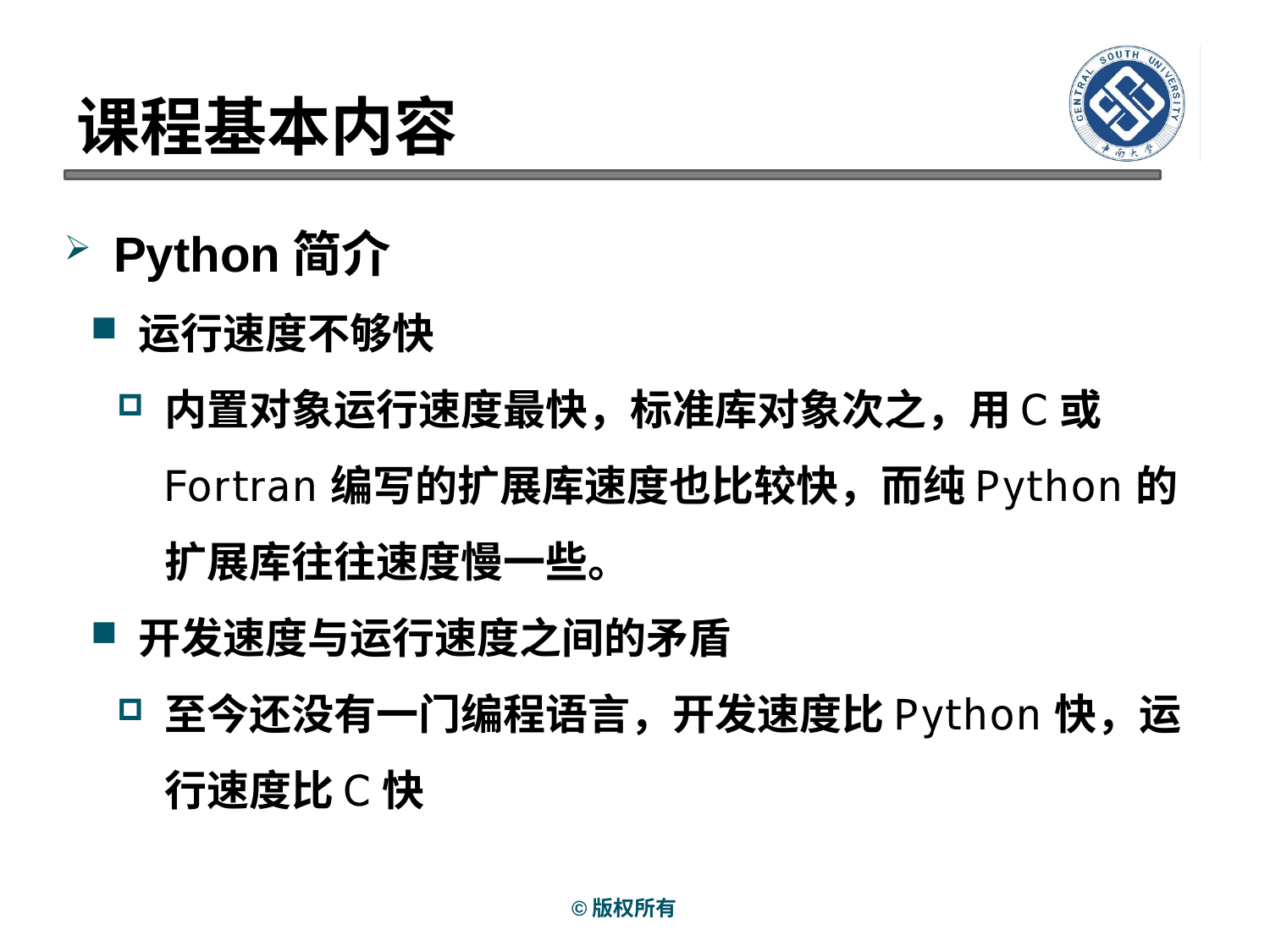

# 课程基本内容
Python简介
运行速度不够快
内置对象运行速度最快，标准库对象次之，用C或Fortran编写的扩展库速度也比较快，而纯Python的扩展库往往速度慢一些。
开发速度与运行速度之间的矛盾
至今还没有一门编程语言，开发速度比Python快，运行速度比C快